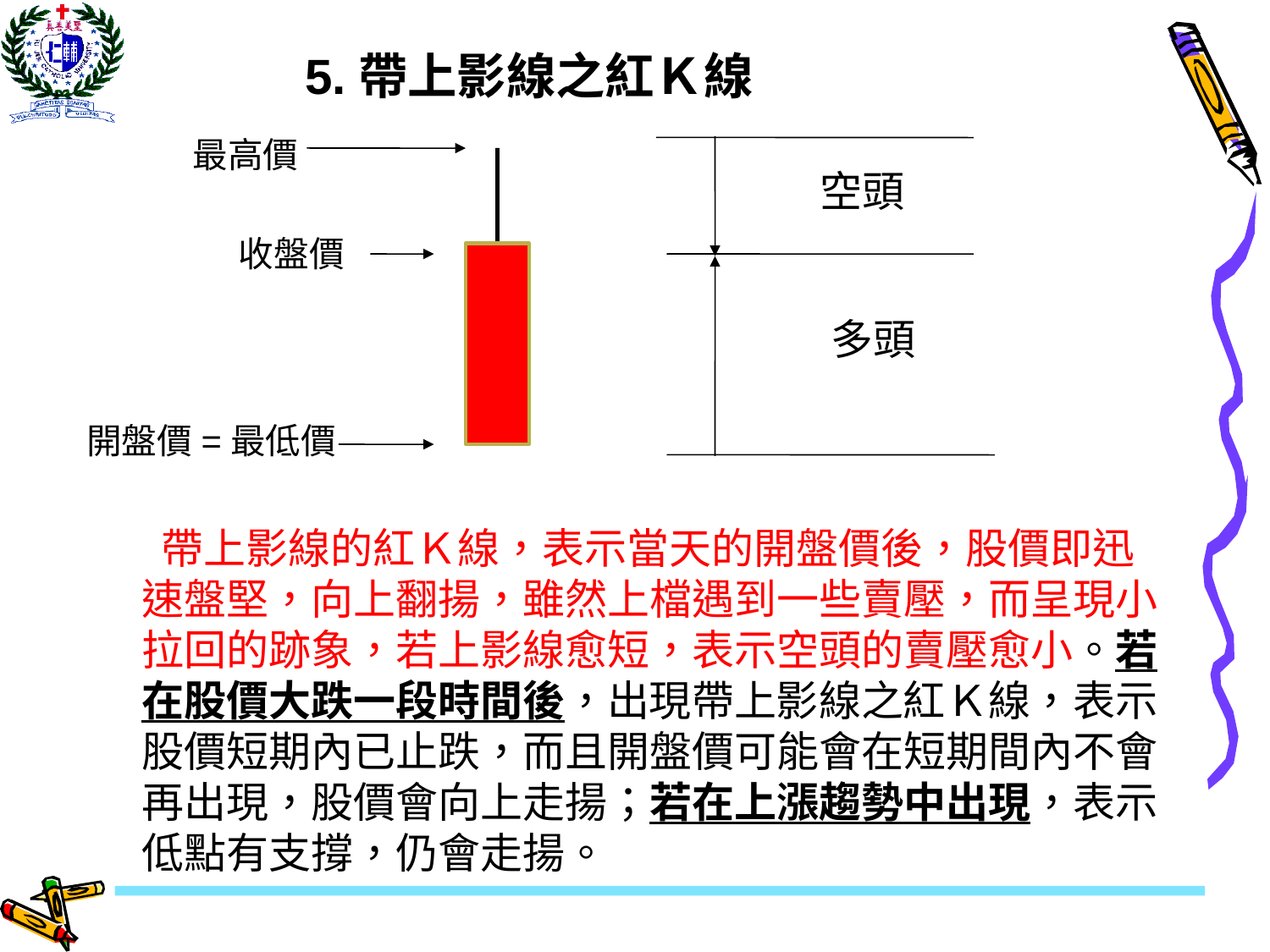

# 5.帶上影線之紅Ｋ線
最高價

空頭
收盤價

多頭
開盤價=最低價

 帶上影線的紅Ｋ線，表示當天的開盤價後，股價即迅速盤堅，向上翻揚，雖然上檔遇到一些賣壓，而呈現小拉回的跡象，若上影線愈短，表示空頭的賣壓愈小。若在股價大跌一段時間後，出現帶上影線之紅Ｋ線，表示股價短期內已止跌，而且開盤價可能會在短期間內不會再出現，股價會向上走揚；若在上漲趨勢中出現，表示低點有支撐，仍會走揚。